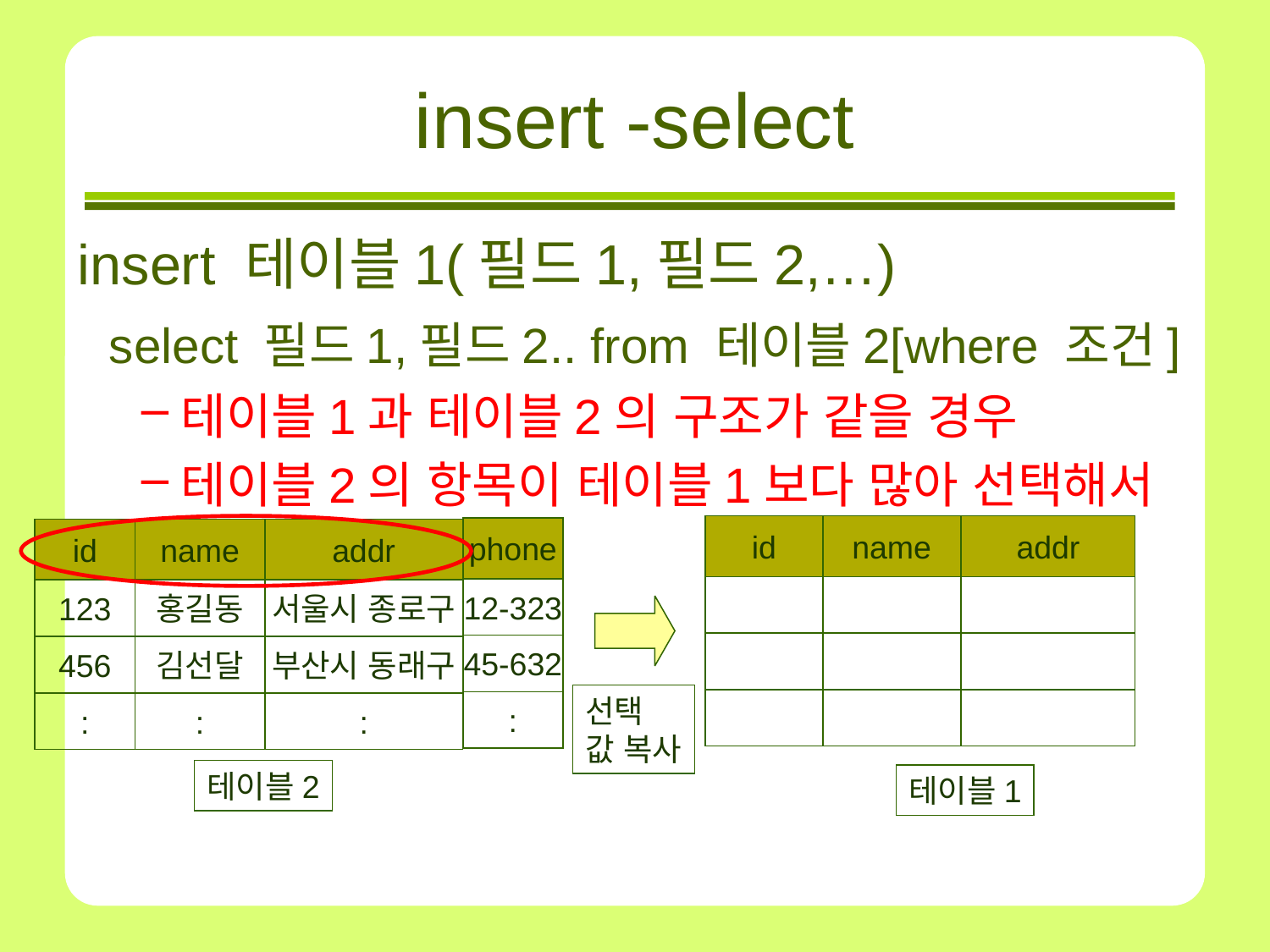

# insert -select
insert 테이블1(필드1,필드2,…)
  select 필드1,필드2.. from 테이블2[where 조건]
테이블1과 테이블2의 구조가 같을 경우
테이블2의 항목이 테이블1보다 많아 선택해서 삽입

id
name
addr
phone
id
name
addr

12-323
123
홍길동
서울시 종로구

45-632
456
김선달
부산시 동래구
선택
값 복사

:
:
:
:
테이블2
테이블1